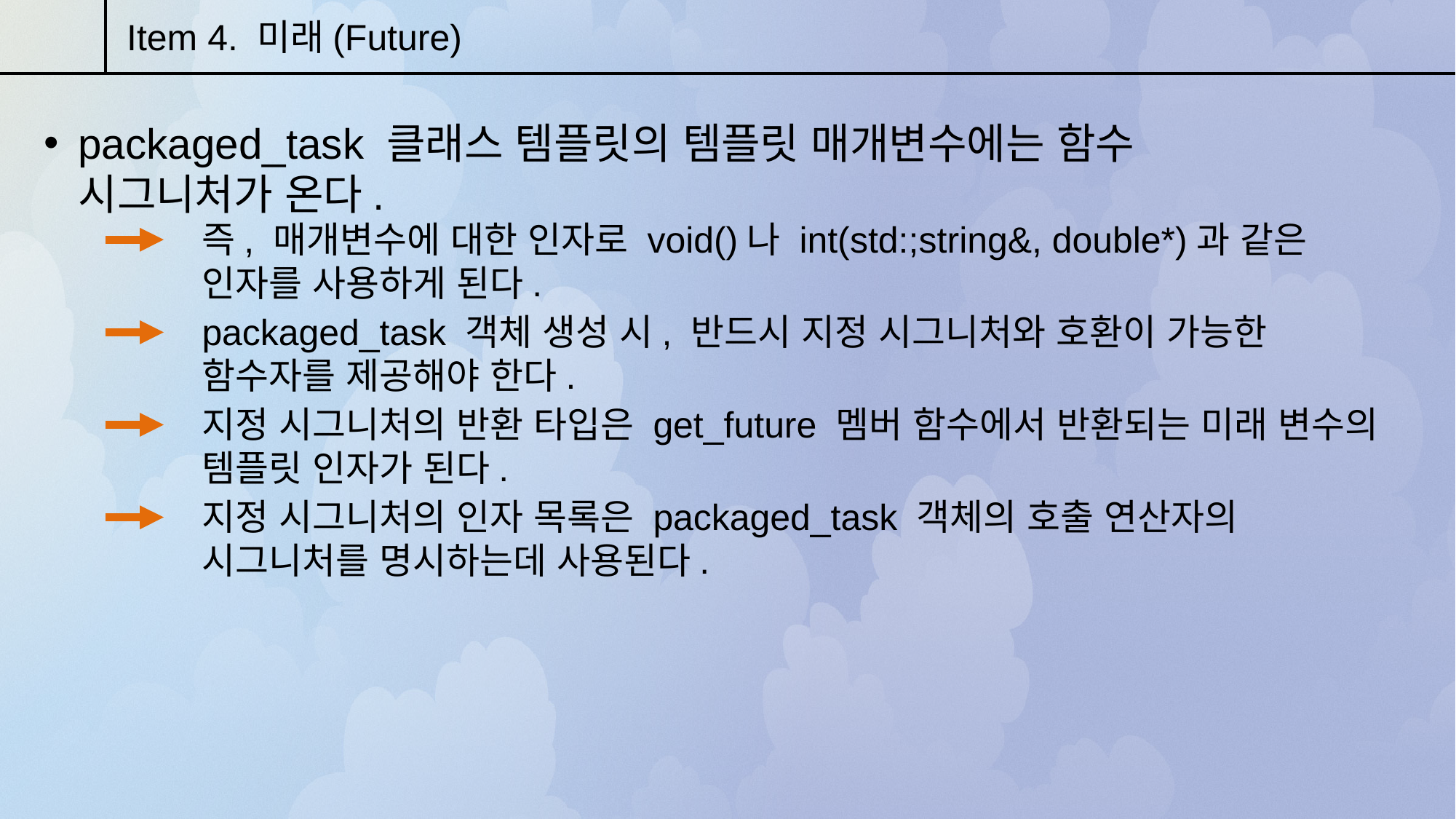

Item 4. 미래(Future)
packaged_task 클래스 템플릿의 템플릿 매개변수에는 함수 시그니처가 온다.
즉, 매개변수에 대한 인자로 void()나 int(std:;string&, double*)과 같은 인자를 사용하게 된다.
packaged_task 객체 생성 시, 반드시 지정 시그니처와 호환이 가능한 함수자를 제공해야 한다.
지정 시그니처의 반환 타입은 get_future 멤버 함수에서 반환되는 미래 변수의 템플릿 인자가 된다.
지정 시그니처의 인자 목록은 packaged_task 객체의 호출 연산자의 시그니처를 명시하는데 사용된다.